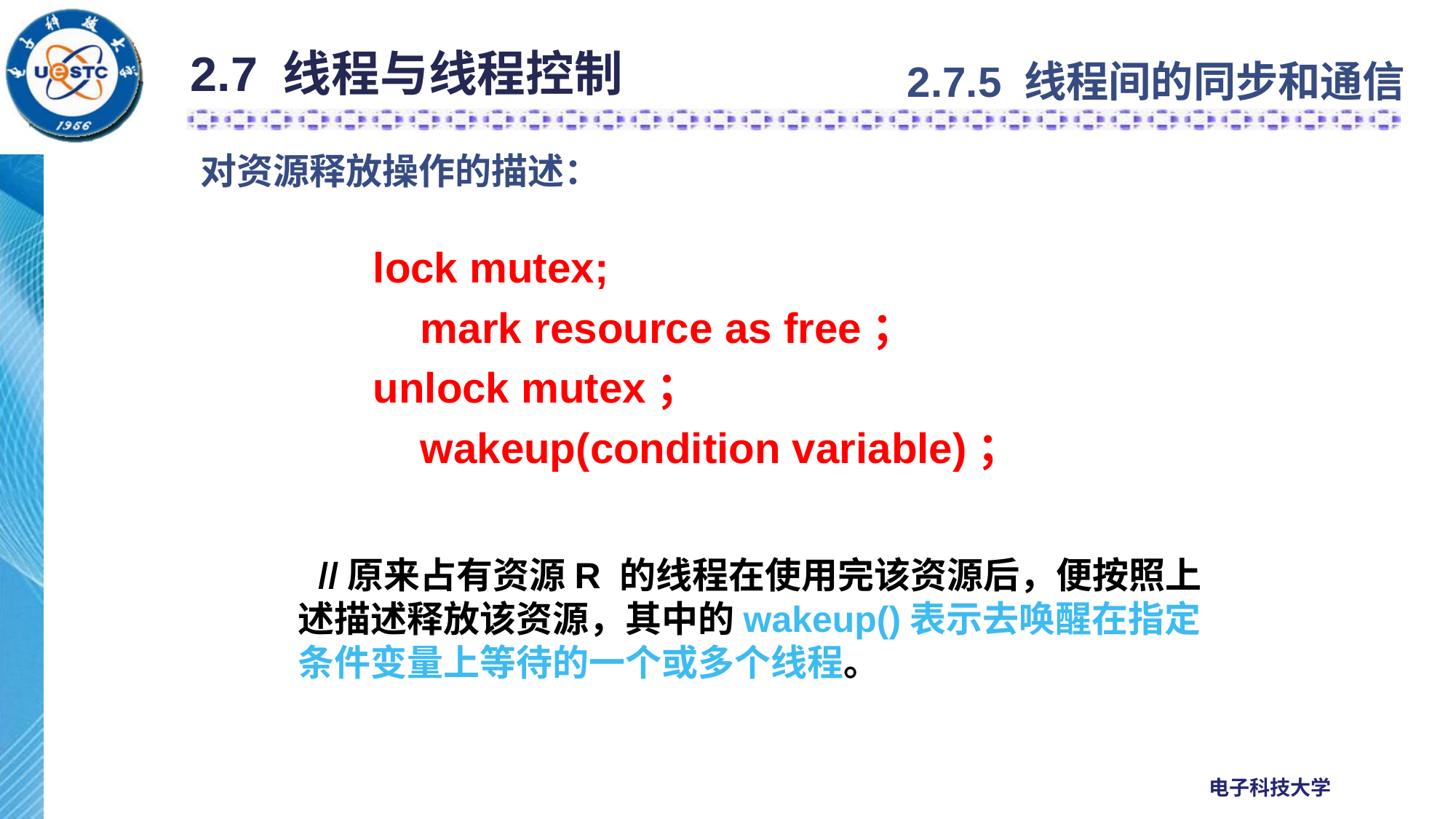

2.7 线程与线程控制
2.7.5 线程间的同步和通信
# 对资源释放操作的描述：
lock mutex;
    mark resource as free；
unlock mutex；
    wakeup(condition variable)；

    //原来占有资源R 的线程在使用完该资源后，便按照上述描述释放该资源，其中的wakeup()表示去唤醒在指定条件变量上等待的一个或多个线程。